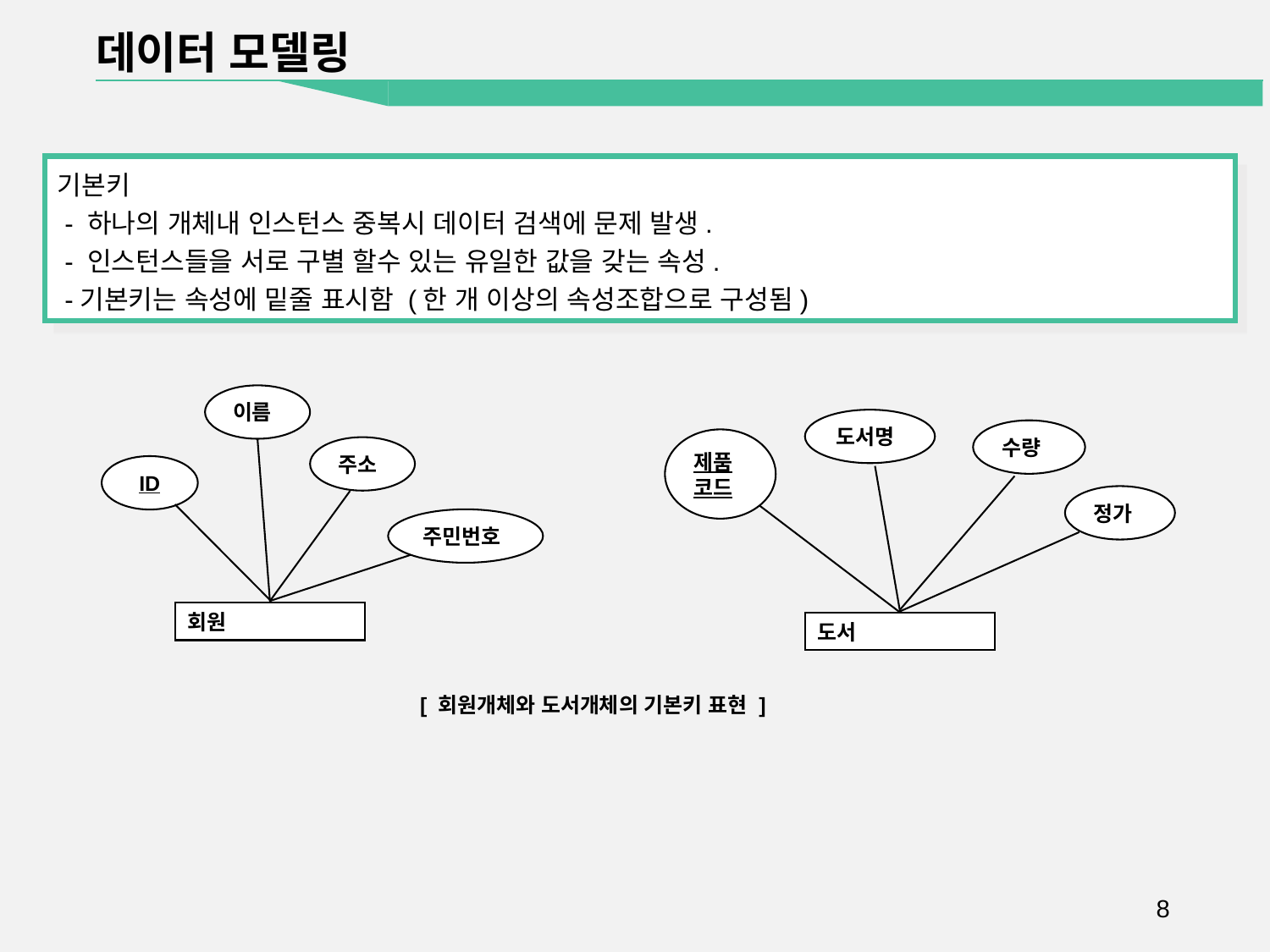

데이터 모델링

기본키
 - 하나의 개체내 인스턴스 중복시 데이터 검색에 문제 발생.
 - 인스턴스들을 서로 구별 할수 있는 유일한 값을 갖는 속성.
 -기본키는 속성에 밑줄 표시함 (한 개 이상의 속성조합으로 구성됨)
이름
도서명
수량
제품코드
주소
ID
정가
주민번호
회원
도서
[ 회원개체와 도서개체의 기본키 표현 ]
8